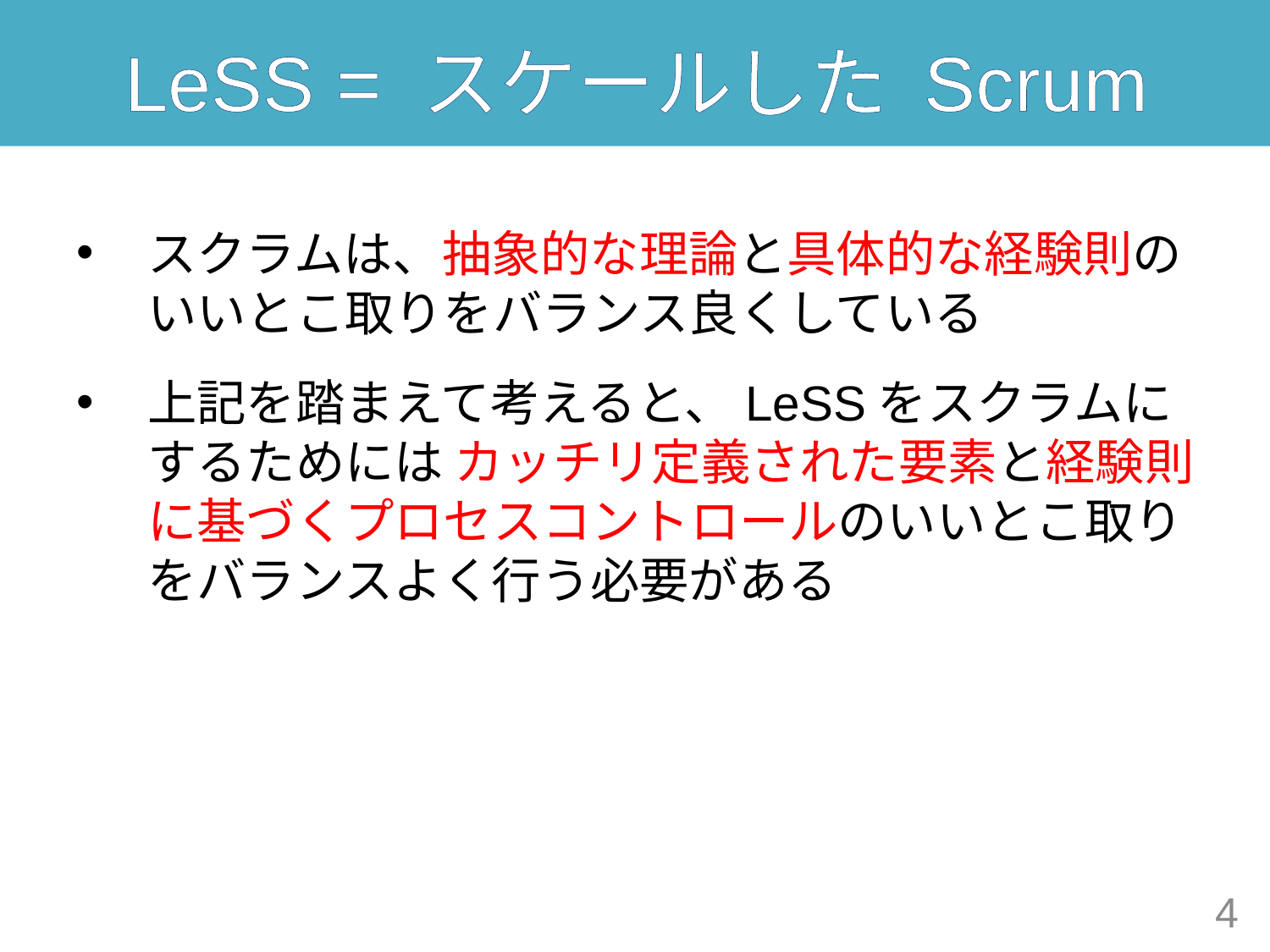

# LeSS = スケールした Scrum
スクラムは、抽象的な理論と具体的な経験則のいいとこ取りをバランス良くしている
上記を踏まえて考えると、LeSSをスクラムにするためには カッチリ定義された要素と経験則に基づくプロセスコントロールのいいとこ取りをバランスよく行う必要がある
4